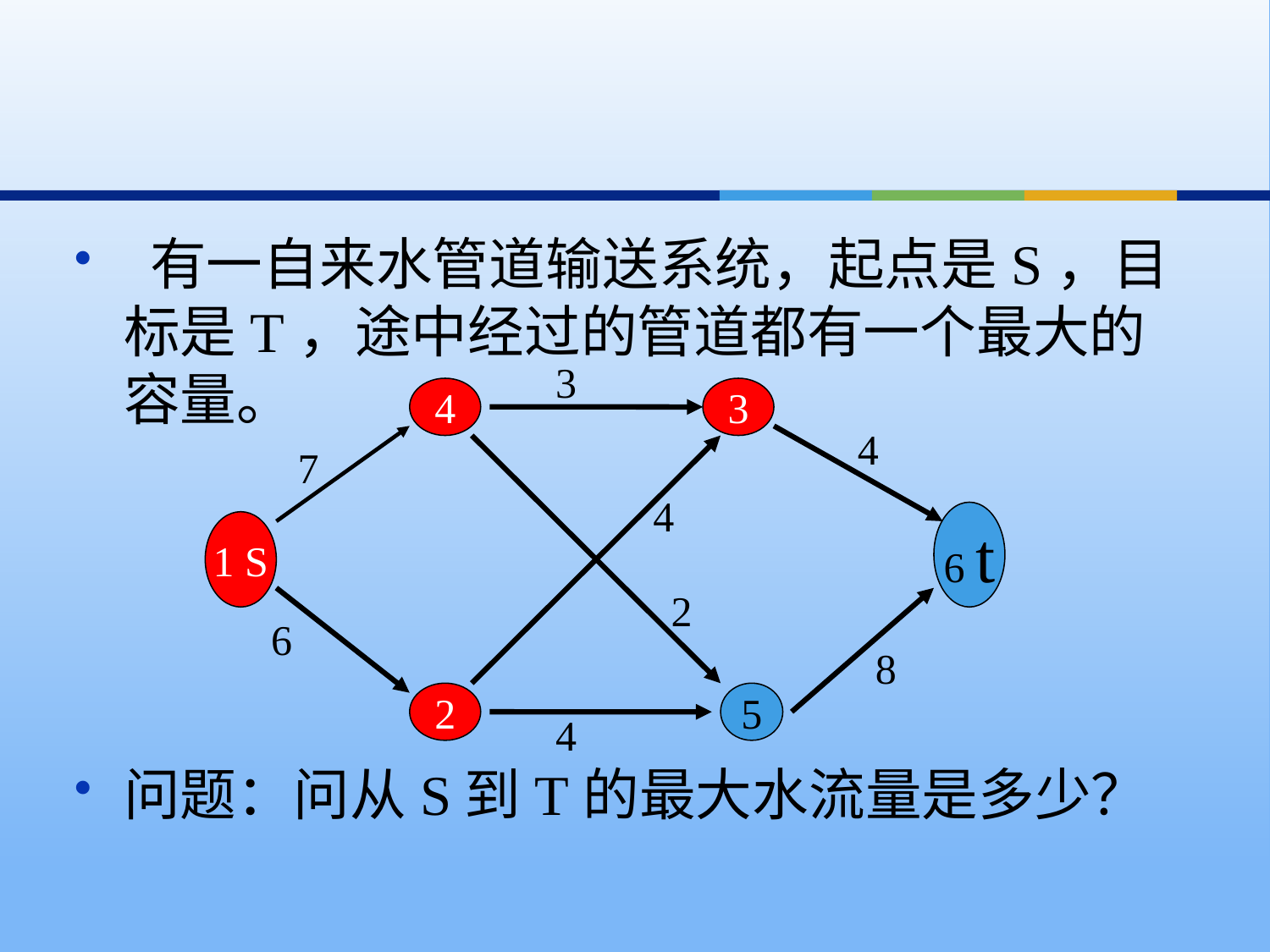

#
 有一自来水管道输送系统，起点是S，目标是T，途中经过的管道都有一个最大的容量。

问题：问从S到T的最大水流量是多少？

3
4
3

4

7

4
6 t
1 S
2

6
8

2
5
4